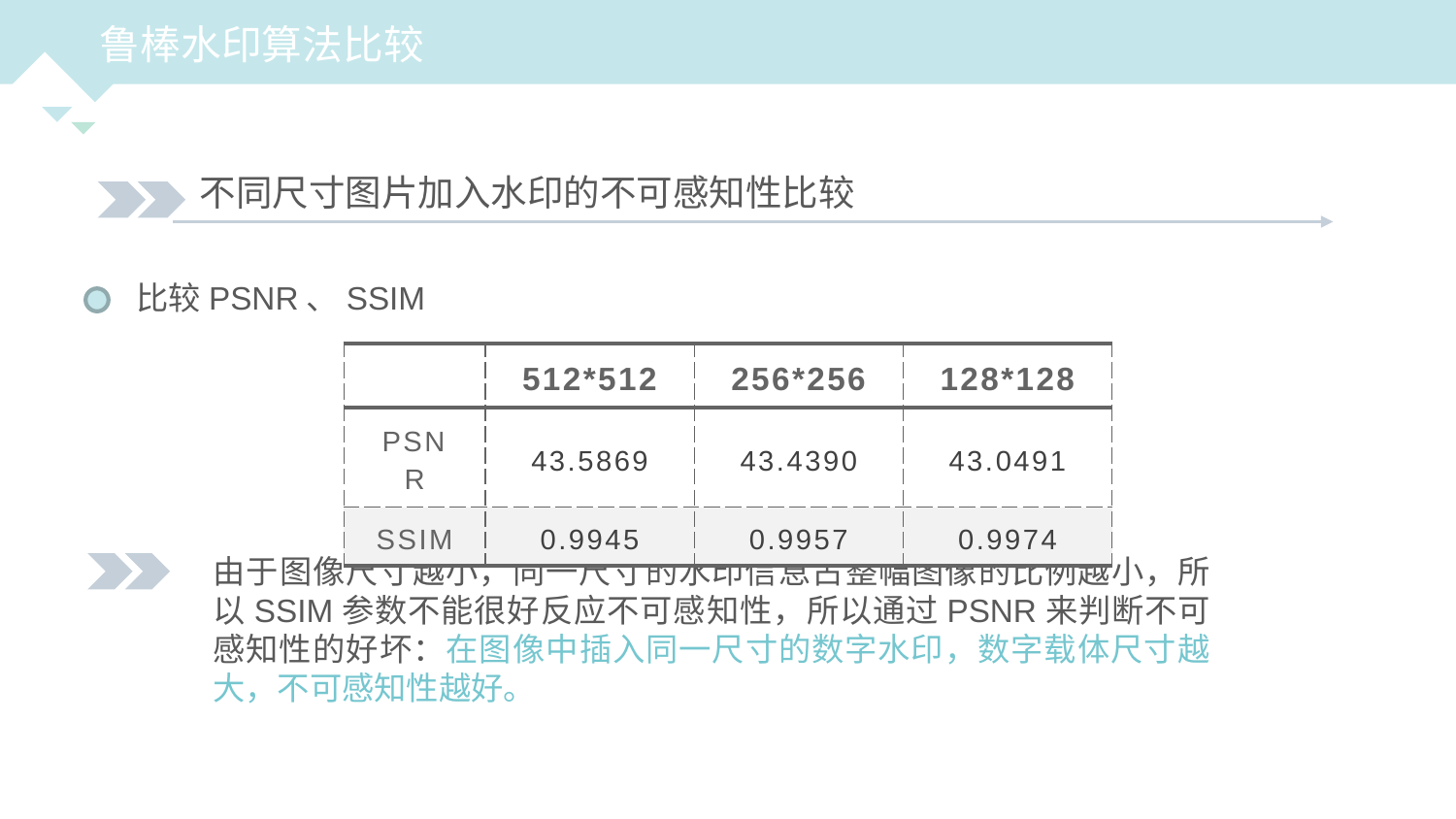

鲁棒水印算法比较
不同尺寸图片加入水印的不可感知性比较

比较PSNR、SSIM

|  | 512\*512 | 256\*256 | 128\*128 |
| --- | --- | --- | --- |
| PSNR | 43.5869 | 43.4390 | 43.0491 |
| SSIM | 0.9945 | 0.9957 | 0.9974 |

由于图像尺寸越小，同一尺寸的水印信息占整幅图像的比例越小，所以SSIM参数不能很好反应不可感知性，所以通过PSNR来判断不可感知性的好坏：在图像中插入同一尺寸的数字水印，数字载体尺寸越大，不可感知性越好。